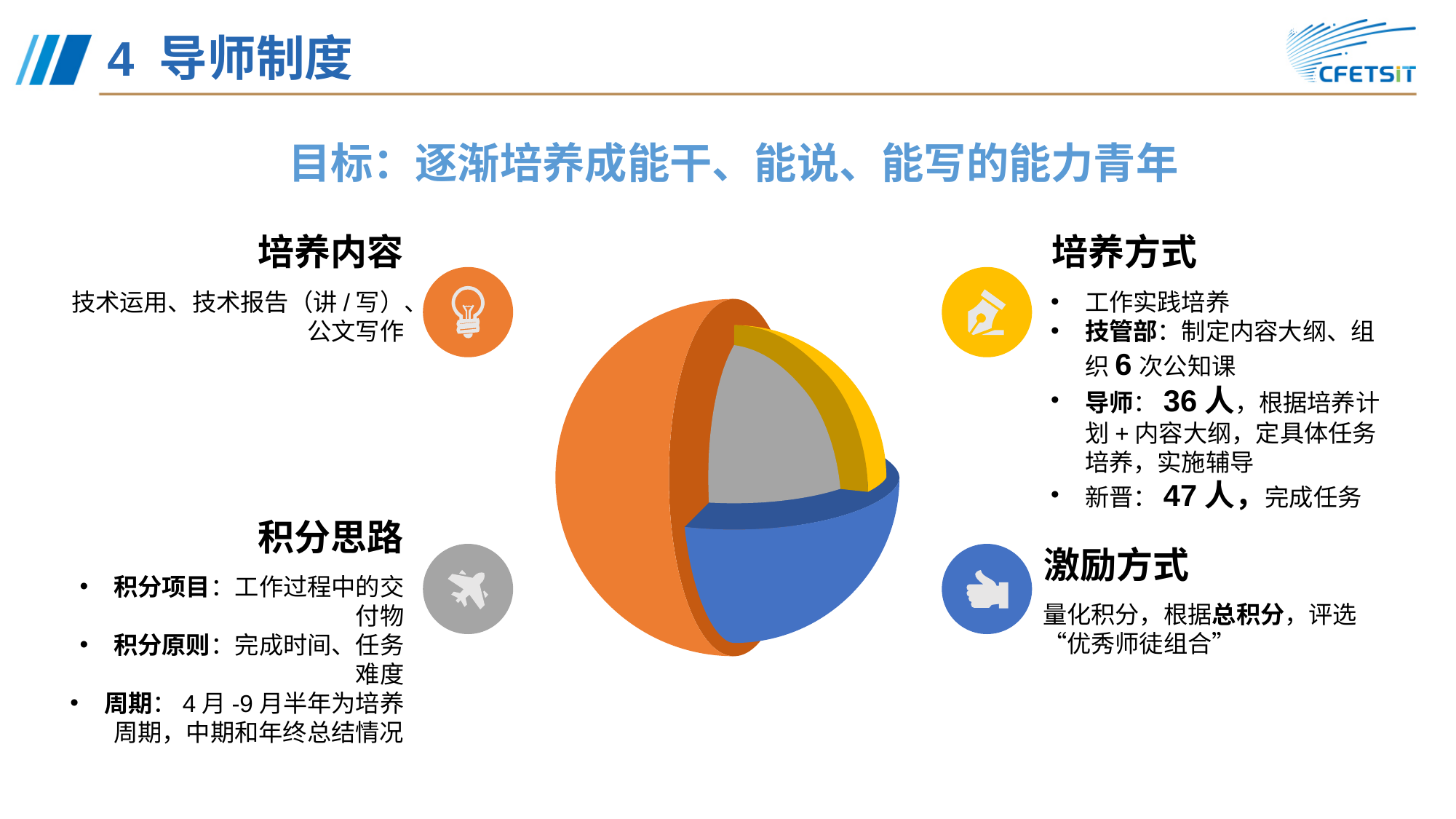

# 4 导师制度
目标：逐渐培养成能干、能说、能写的能力青年
培养内容
技术运用、技术报告（讲/写）、公文写作
培养方式
工作实践培养
技管部：制定内容大纲、组织6次公知课
导师：36人，根据培养计划+内容大纲，定具体任务培养，实施辅导
新晋：47人，完成任务

积分思路
积分项目：工作过程中的交付物
积分原则：完成时间、任务难度
周期：4月-9月半年为培养周期，中期和年终总结情况

激励方式
量化积分，根据总积分，评选“优秀师徒组合”